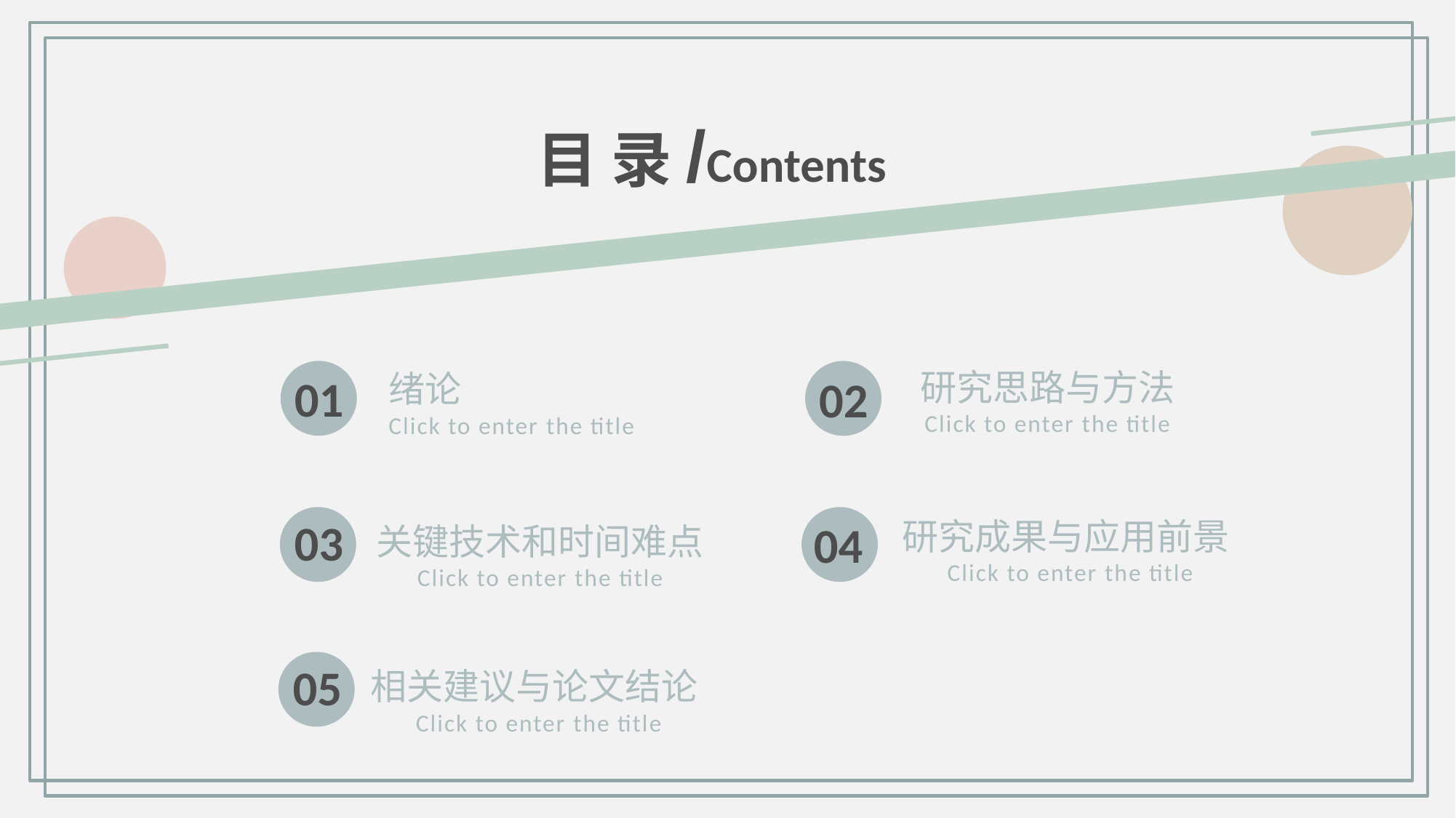

目 录/Contents

研究思路与方法
Click to enter the title

01
绪论
Click to enter the title

02

03

04
研究成果与应用前景Click to enter the title
关键技术和时间难点
Click to enter the title

05
相关建议与论文结论Click to enter the title